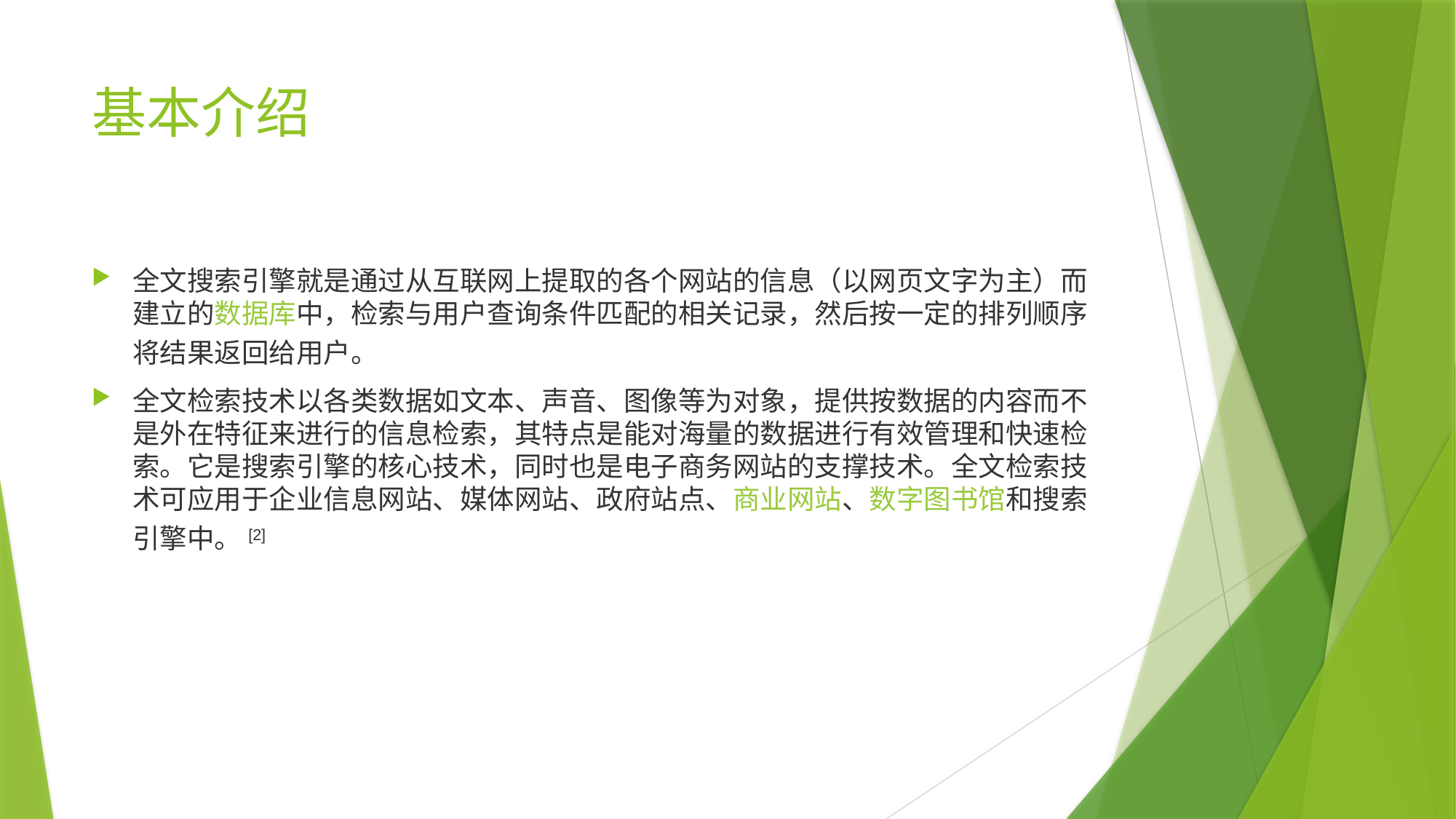

# 基本介绍
全文搜索引擎就是通过从互联网上提取的各个网站的信息（以网页文字为主）而建立的数据库中，检索与用户查询条件匹配的相关记录，然后按一定的排列顺序将结果返回给用户。
全文检索技术以各类数据如文本、声音、图像等为对象，提供按数据的内容而不是外在特征来进行的信息检索，其特点是能对海量的数据进行有效管理和快速检索。它是搜索引擎的核心技术，同时也是电子商务网站的支撑技术。全文检索技术可应用于企业信息网站、媒体网站、政府站点、商业网站、数字图书馆和搜索引擎中。[2]